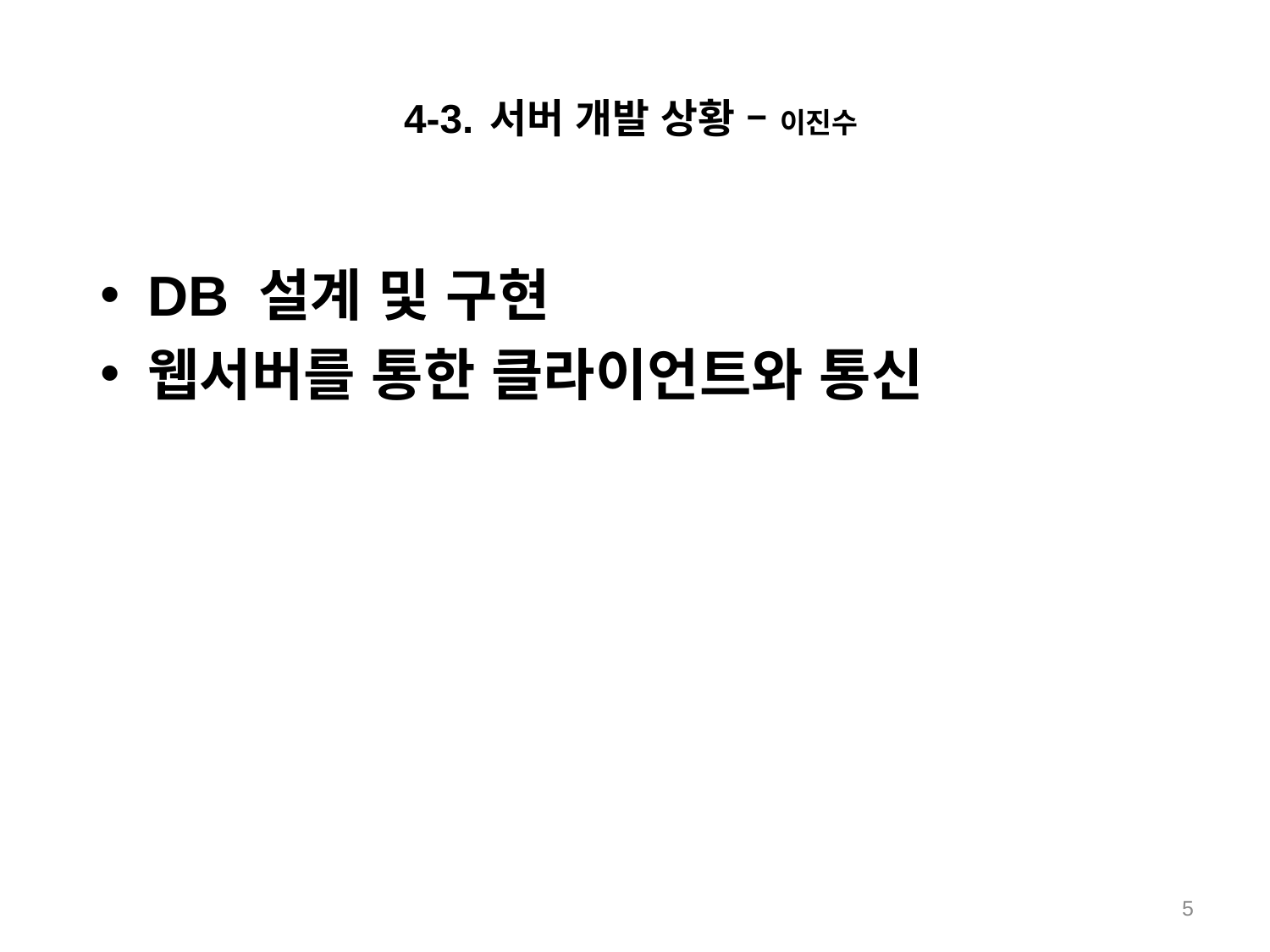

# 4-3. 서버 개발 상황 – 이진수
DB 설계 및 구현
웹서버를 통한 클라이언트와 통신
5